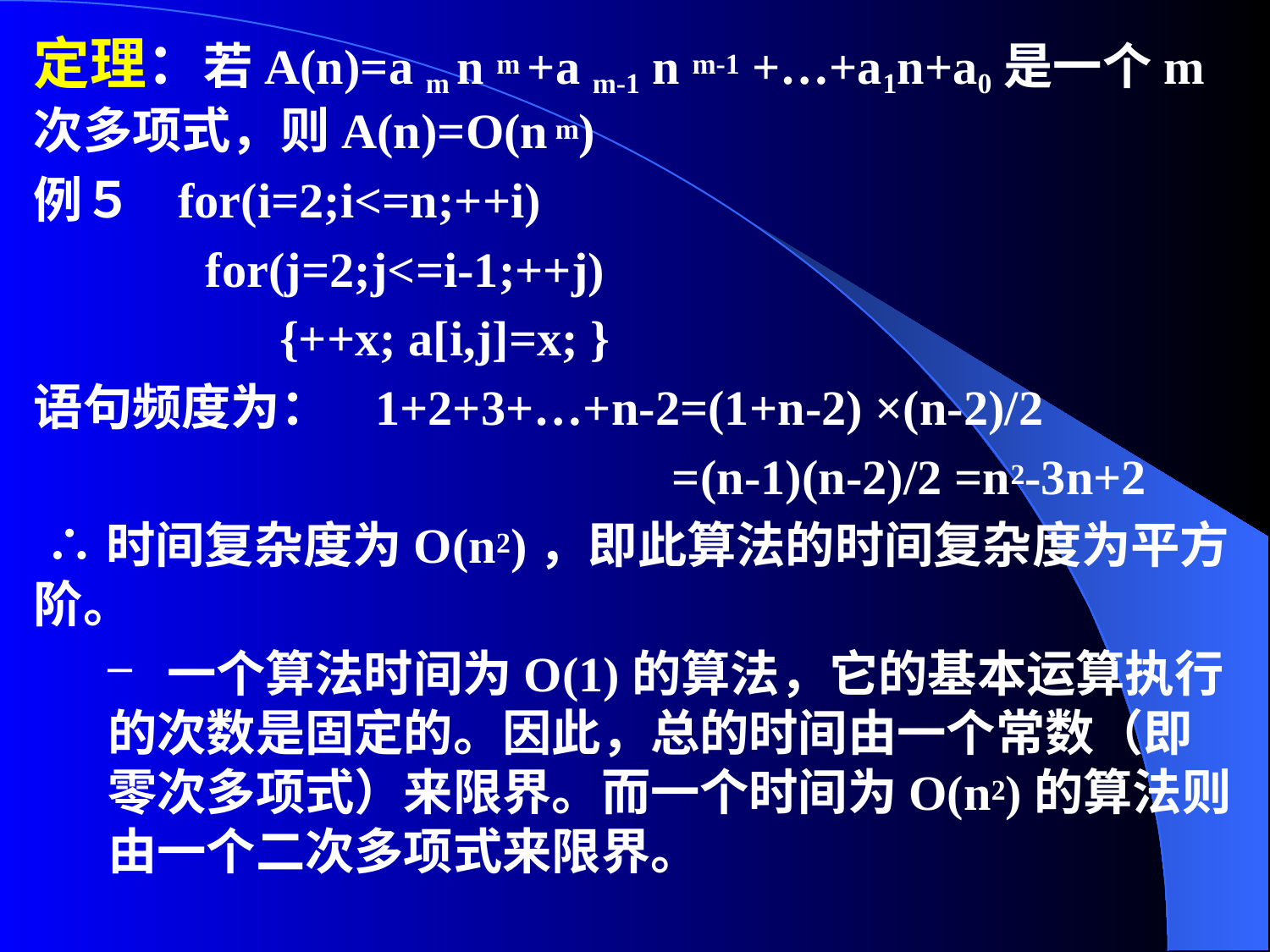

# 定理：若A(n)=a m n m +a m-1 n m-1 +…+a1n+a0是一个m次多项式，则A(n)=O(n m)
例５   for(i=2;i<=n;++i)
              for(j=2;j<=i-1;++j)
                    {++x; a[i,j]=x; }
语句频度为：   1+2+3+…+n-2=(1+n-2) ×(n-2)/2
                                                    =(n-1)(n-2)/2 =n2-3n+2
 ∴时间复杂度为O(n2)，即此算法的时间复杂度为平方阶。
  一个算法时间为O(1)的算法，它的基本运算执行的次数是固定的。因此，总的时间由一个常数（即零次多项式）来限界。而一个时间为O(n2)的算法则由一个二次多项式来限界。